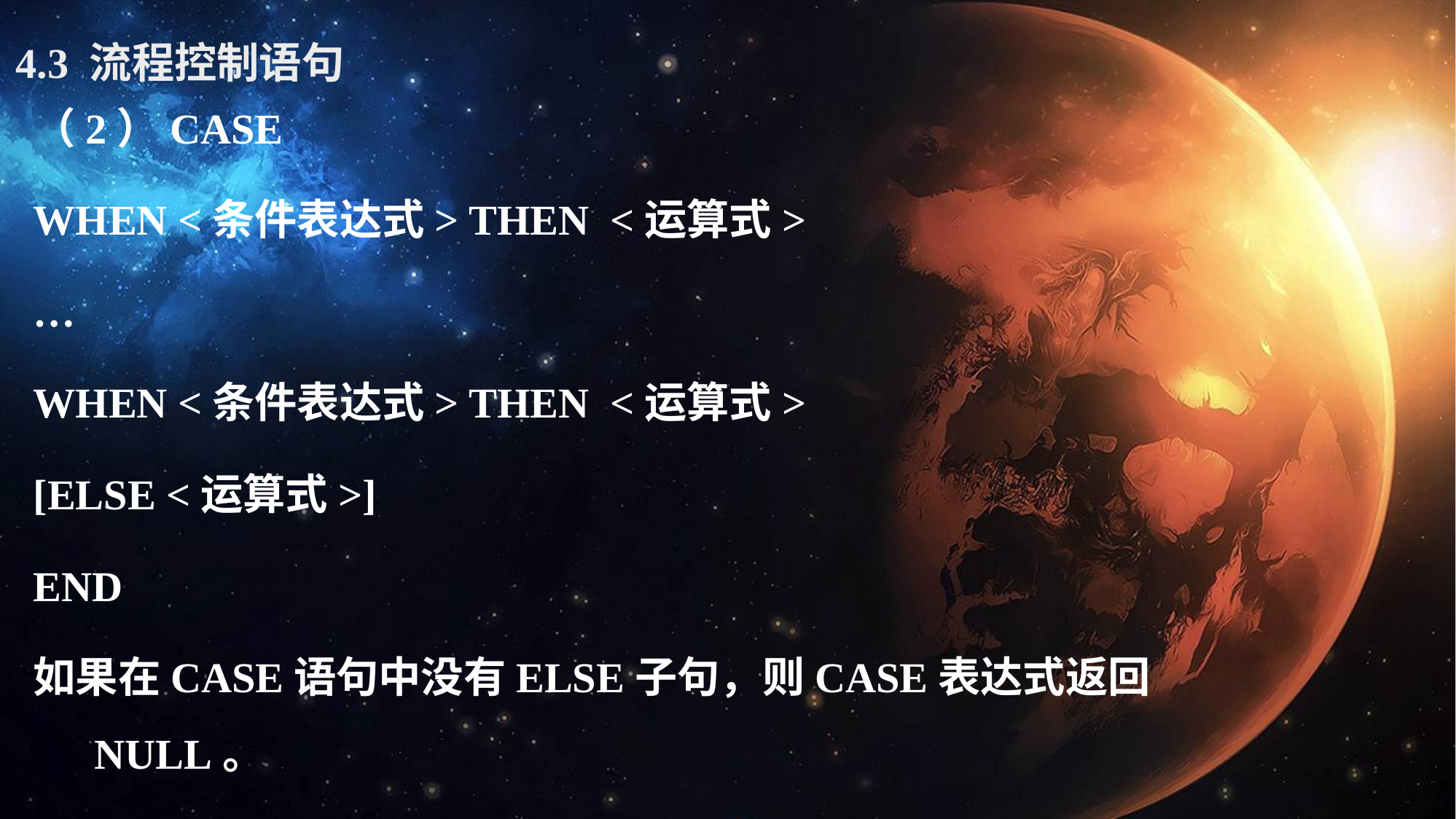

4.3 流程控制语句
（2）CASE
WHEN <条件表达式> THEN  <运算式>
…
WHEN <条件表达式> THEN  <运算式>
[ELSE <运算式>]
END
如果在CASE语句中没有ELSE子句，则CASE表达式返回NULL。